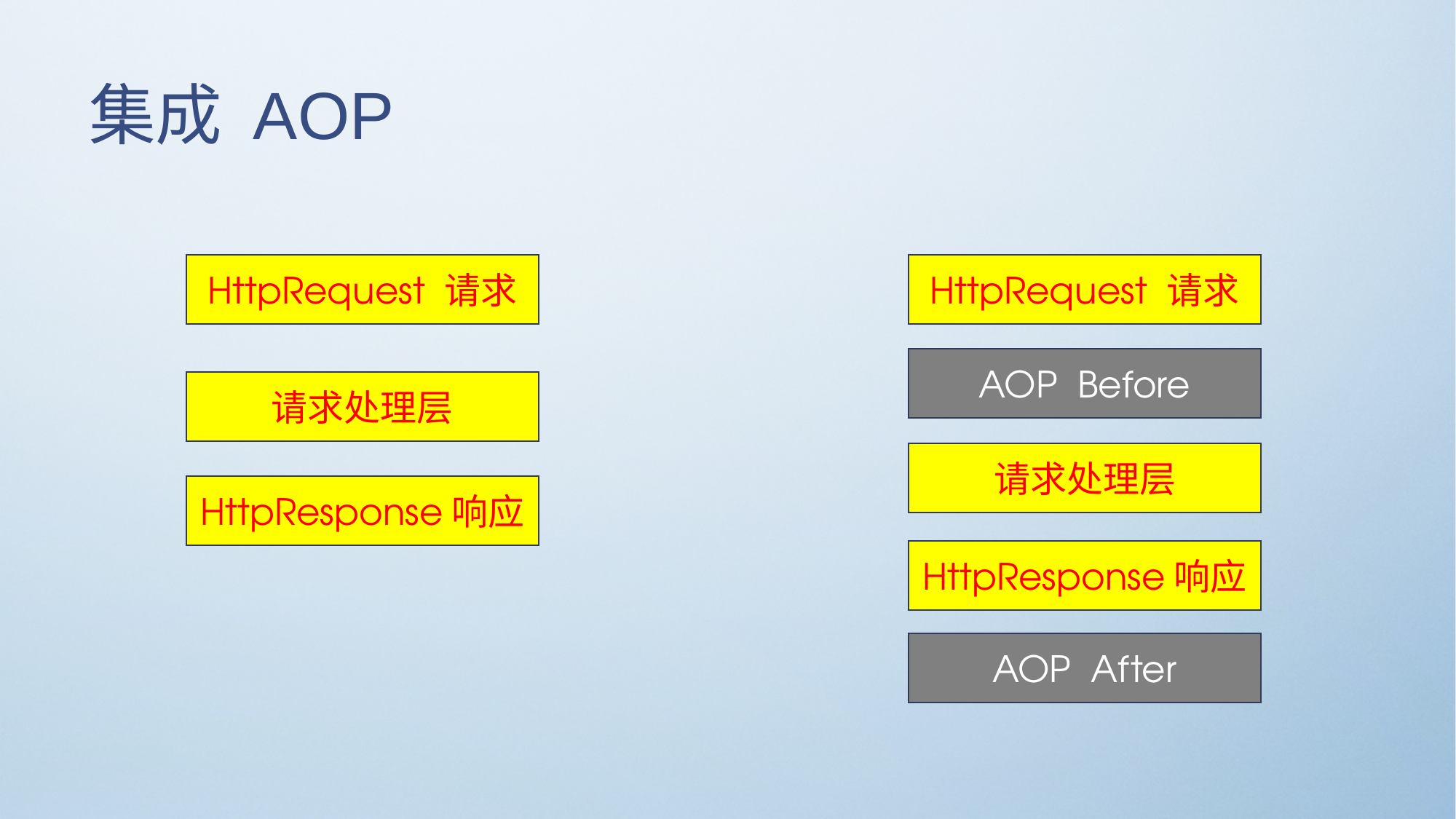

# 集成 AOP
HttpRequest 请求
HttpRequest 请求
AOP  Before
请求处理层
请求处理层
HttpResponse响应
HttpResponse响应
AOP  After